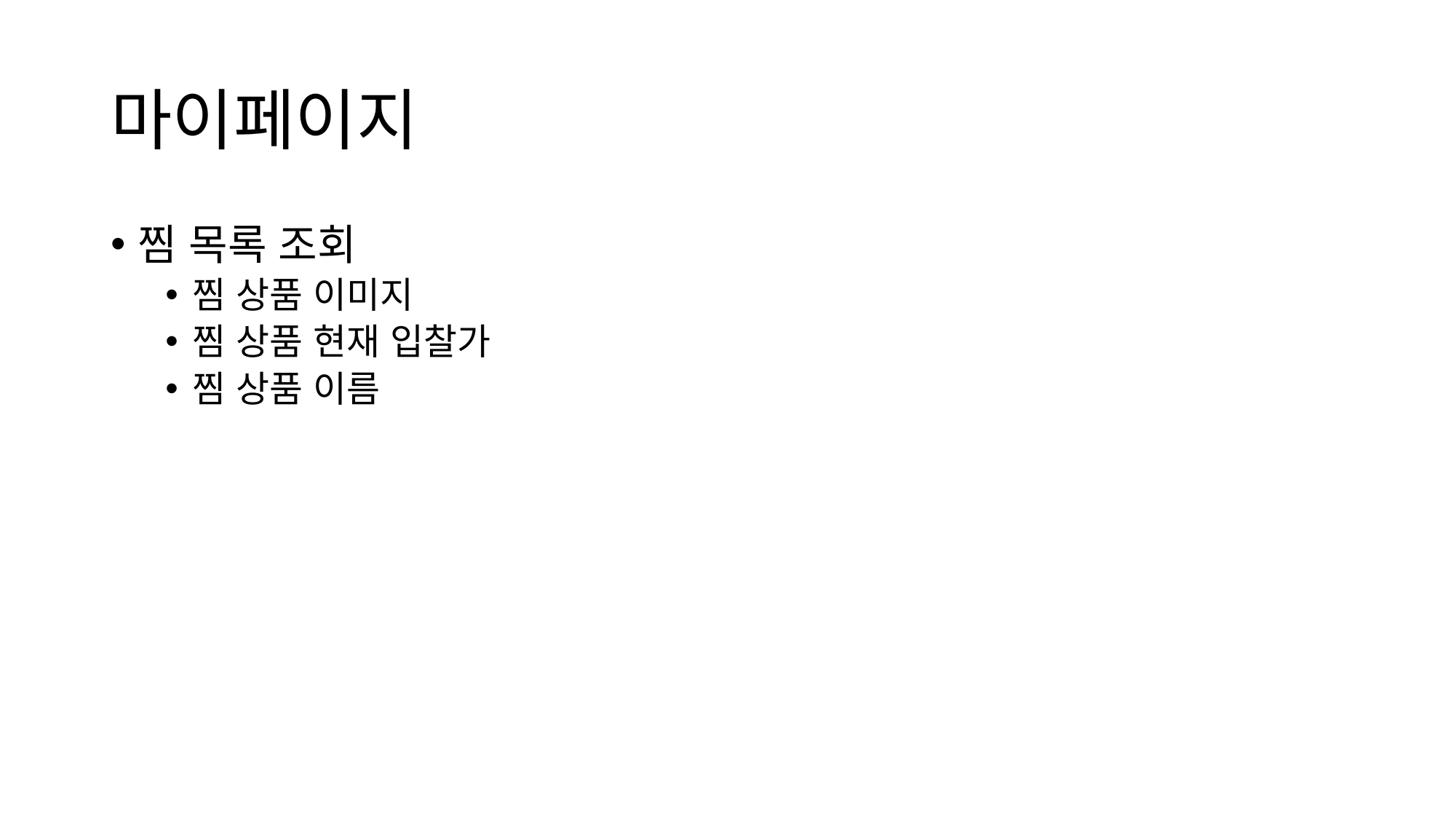

# 마이페이지
찜 목록 조회
찜 상품 이미지
찜 상품 현재 입찰가
찜 상품 이름